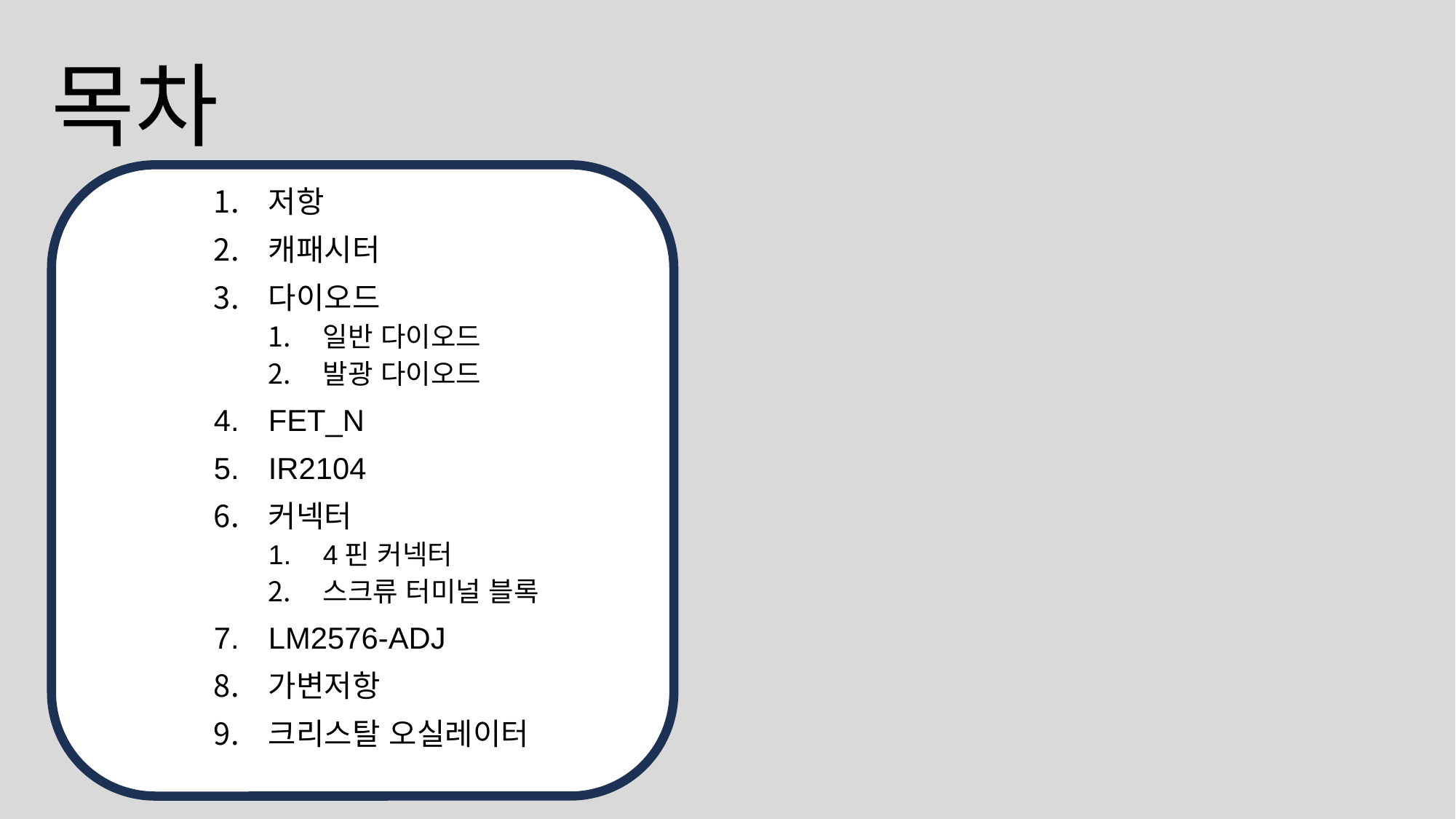

# 목차

저항
캐패시터
다이오드
일반 다이오드
발광 다이오드
FET_N
IR2104
커넥터
4핀 커넥터
스크류 터미널 블록
LM2576-ADJ
가변저항
크리스탈 오실레이터